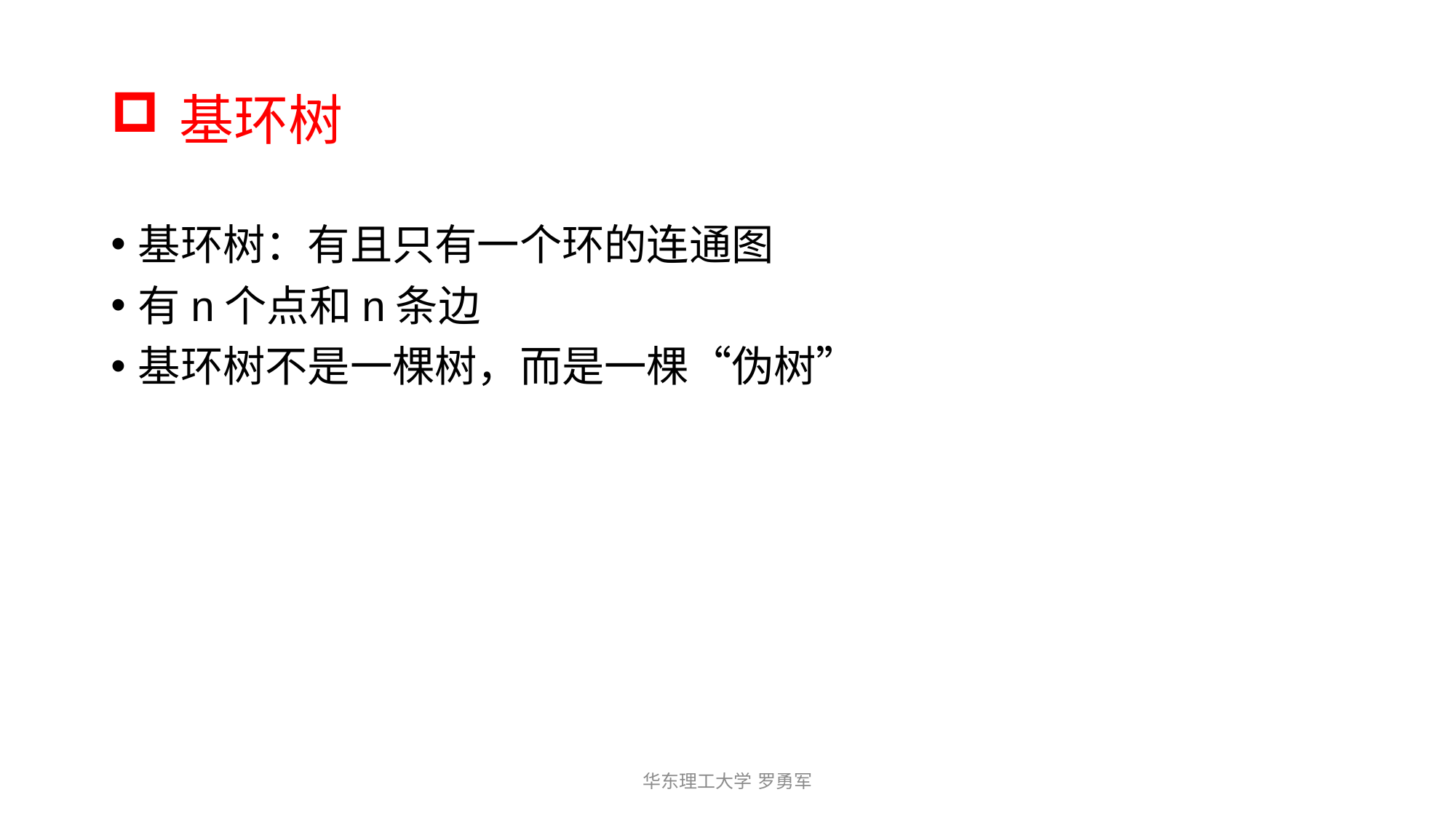

# 基环树
基环树：有且只有一个环的连通图
有n个点和n条边
基环树不是一棵树，而是一棵“伪树”

华东理工大学 罗勇军